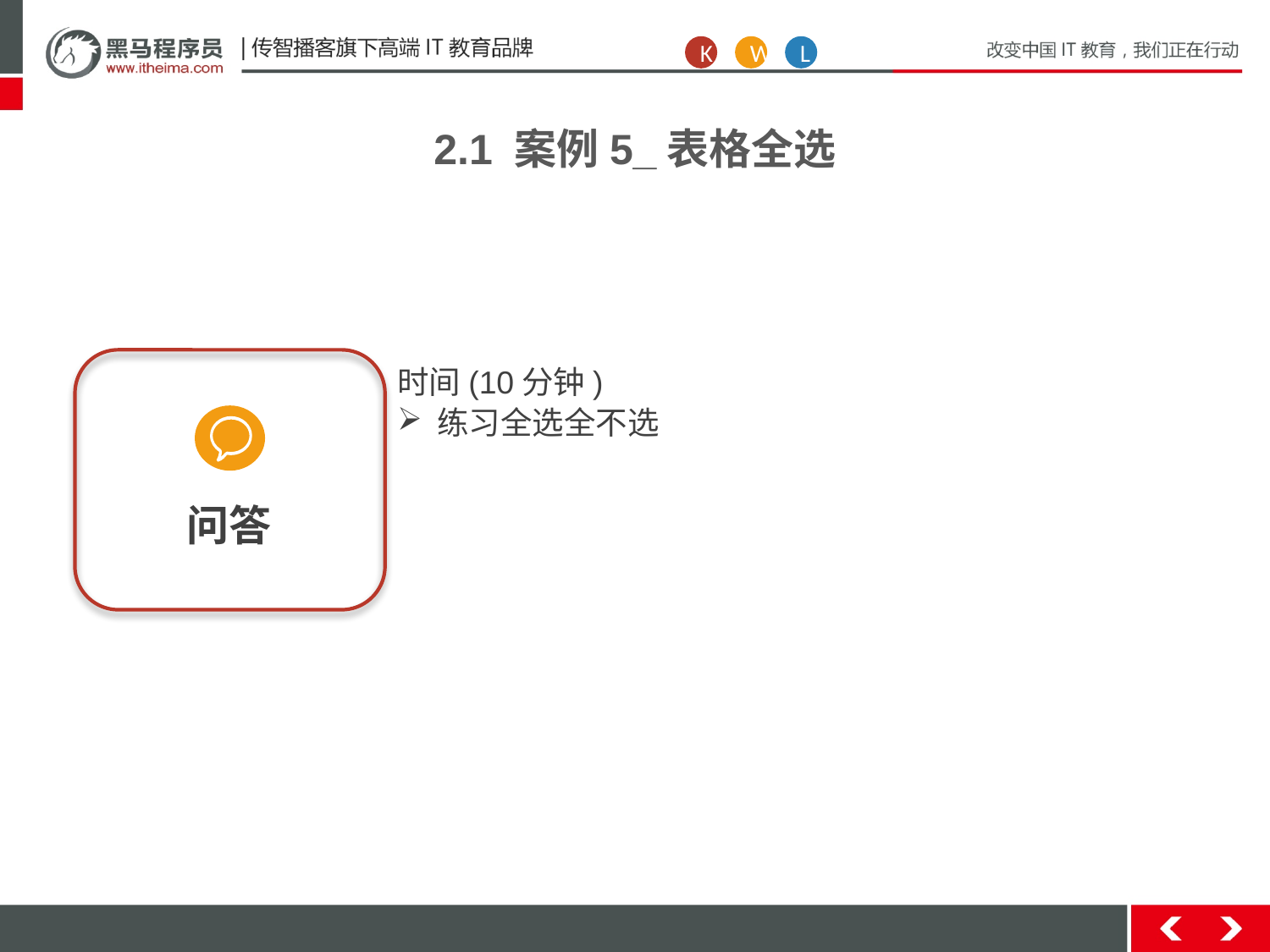

K
W
L
2.1 案例5_表格全选

时间(10分钟)
练习全选全不选

问答